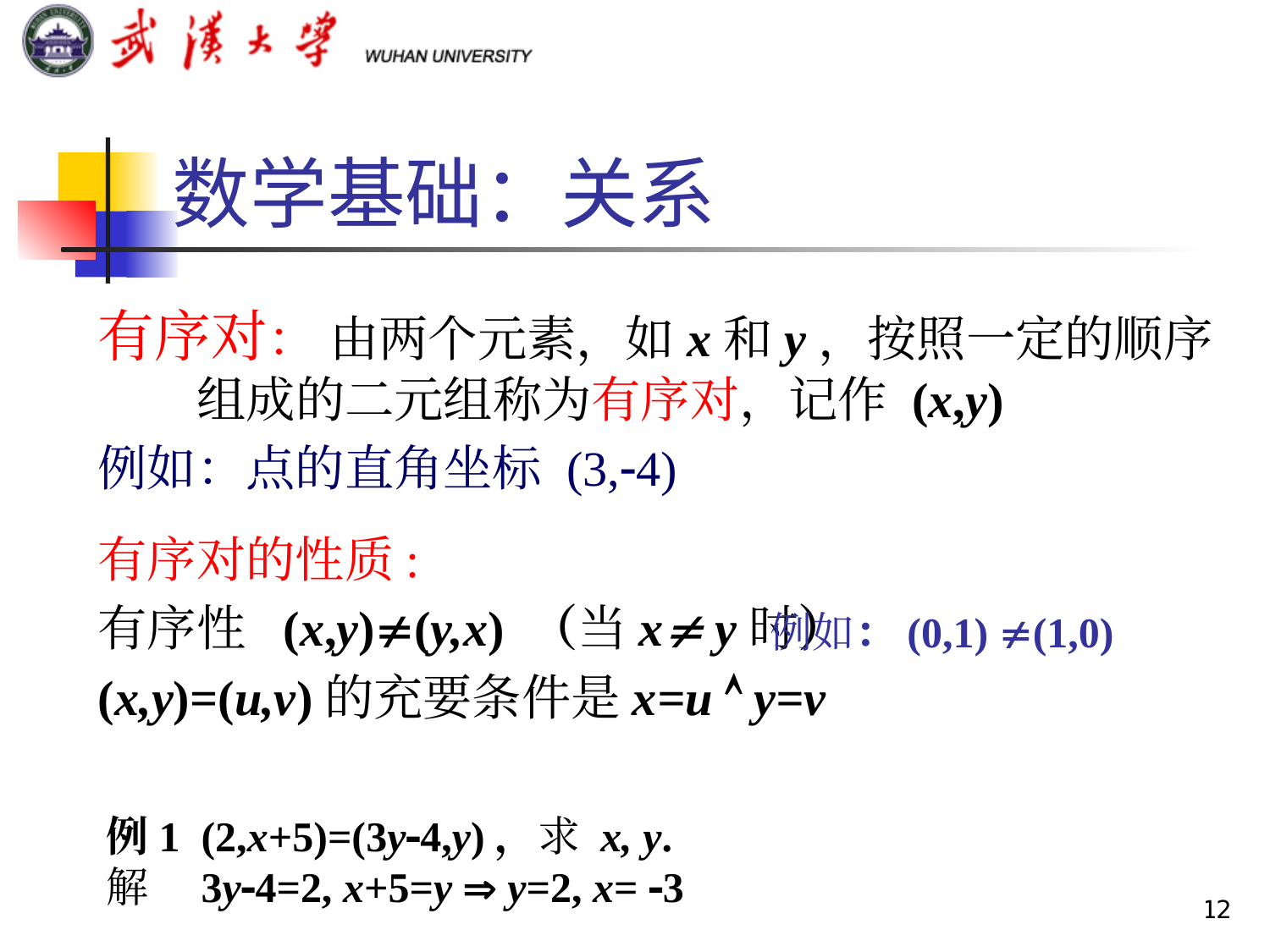

# 数学基础：关系
有序对： 由两个元素，如x和y，按照一定的顺序组成的二元组称为有序对，记作 (x,y)
例如：点的直角坐标 (3,−4)
有序对的性质:
有序性  (x,y)≠(y,x) （当x≠ y时）
(x,y)=(u,v)的充要条件是x=u ∧ y=v
例如：(0,1) ≠(1,0)
例1  (2,x+5)=(3y−4,y)，求 x, y.
解    3y−4=2, x+5=y ⇒ y=2, x= −3
12